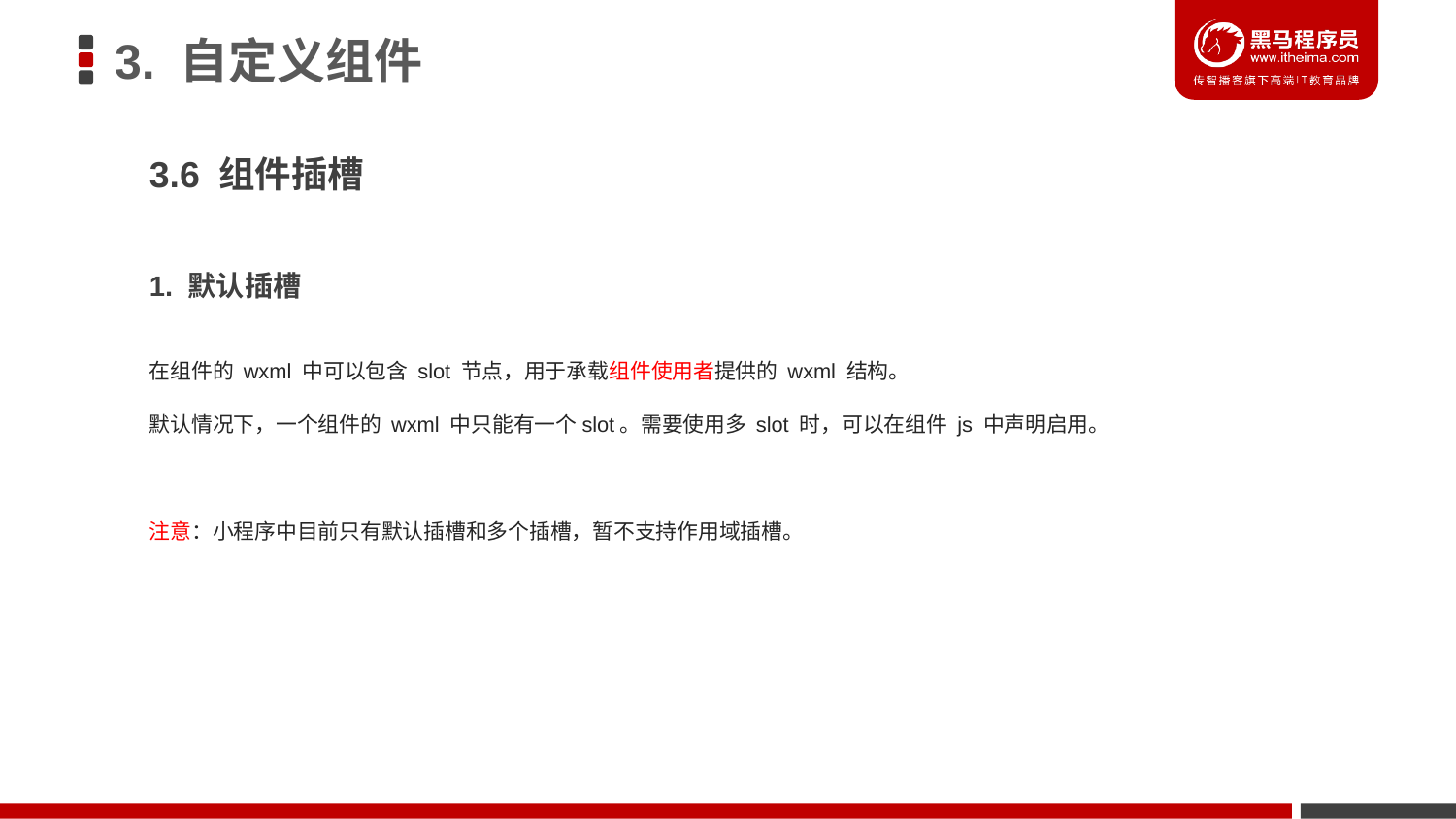

# 3. 自定义组件
3.6 组件插槽
1. 默认插槽
在组件的 wxml 中可以包含 slot 节点，用于承载组件使用者提供的 wxml 结构。
默认情况下，一个组件的 wxml 中只能有一个slot。需要使用多 slot 时，可以在组件 js 中声明启用。

注意：小程序中目前只有默认插槽和多个插槽，暂不支持作用域插槽。